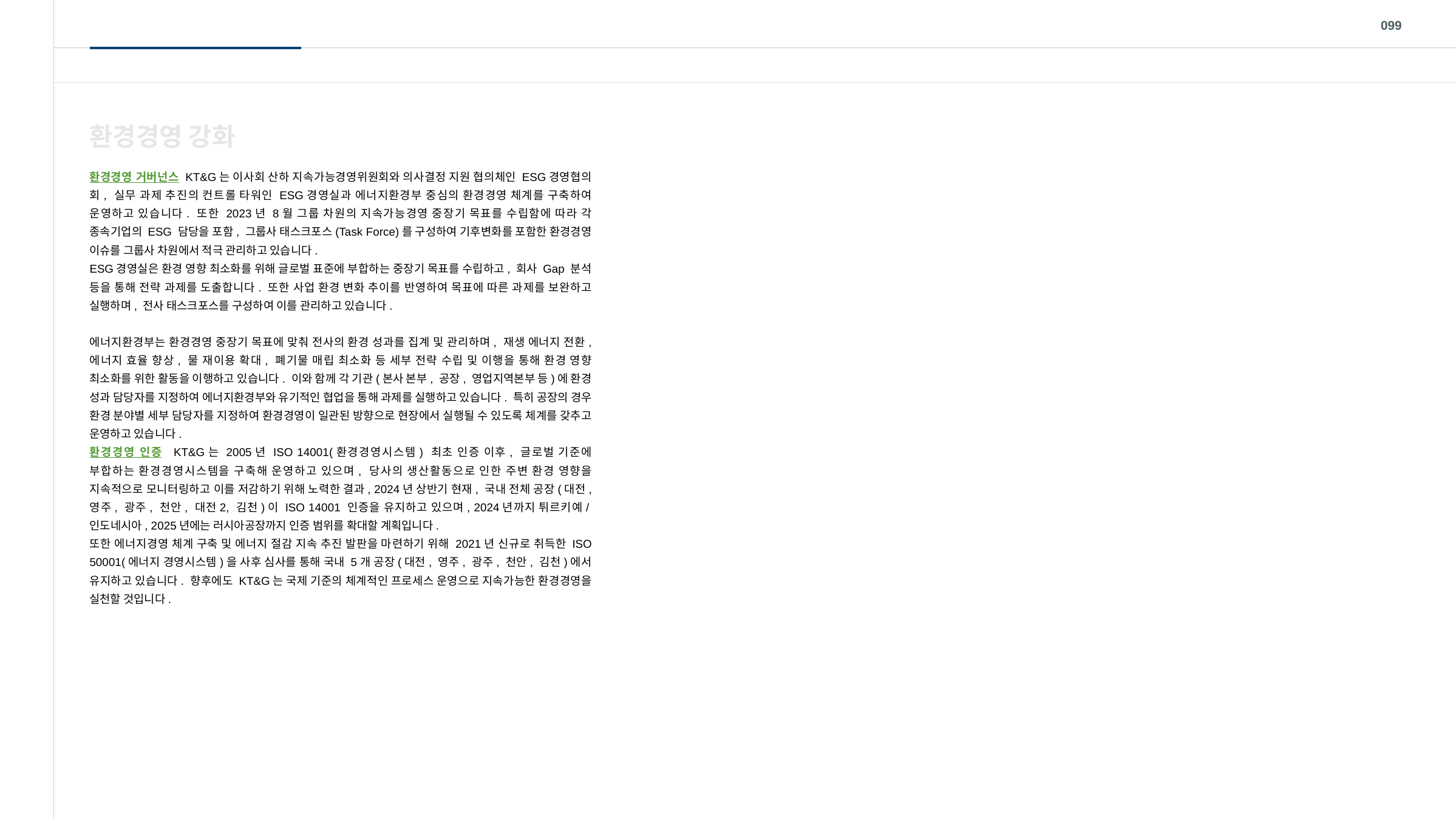

099
환경경영 강화
환경경영 거버넌스 KT&G는 이사회 산하 지속가능경영위원회와 의사결정 지원 협의체인 ESG경영협의회, 실무 과제 추진의 컨트롤 타워인 ESG경영실과 에너지환경부 중심의 환경경영 체계를 구축하여 운영하고 있습니다. 또한 2023년 8월 그룹 차원의 지속가능경영 중장기 목표를 수립함에 따라 각 종속기업의 ESG 담당을 포함, 그룹사 태스크포스(Task Force)를 구성하여 기후변화를 포함한 환경경영 이슈를 그룹사 차원에서 적극 관리하고 있습니다.
ESG경영실은 환경 영향 최소화를 위해 글로벌 표준에 부합하는 중장기 목표를 수립하고, 회사 Gap 분석 등을 통해 전략 과제를 도출합니다. 또한 사업 환경 변화 추이를 반영하여 목표에 따른 과제를 보완하고 실행하며, 전사 태스크포스를 구성하여 이를 관리하고 있습니다.
에너지환경부는 환경경영 중장기 목표에 맞춰 전사의 환경 성과를 집계 및 관리하며, 재생 에너지 전환, 에너지 효율 향상, 물 재이용 확대, 폐기물 매립 최소화 등 세부 전략 수립 및 이행을 통해 환경 영향 최소화를 위한 활동을 이행하고 있습니다. 이와 함께 각 기관(본사 본부, 공장, 영업지역본부 등)에 환경 성과 담당자를 지정하여 에너지환경부와 유기적인 협업을 통해 과제를 실행하고 있습니다. 특히 공장의 경우 환경 분야별 세부 담당자를 지정하여 환경경영이 일관된 방향으로 현장에서 실행될 수 있도록 체계를 갖추고 운영하고 있습니다.
환경경영 인증  KT&G는 2005년 ISO 14001(환경경영시스템) 최초 인증 이후, 글로벌 기준에 부합하는 환경경영시스템을 구축해 운영하고 있으며, 당사의 생산활동으로 인한 주변 환경 영향을 지속적으로 모니터링하고 이를 저감하기 위해 노력한 결과, 2024년 상반기 현재, 국내 전체 공장(대전, 영주, 광주, 천안, 대전2, 김천)이 ISO 14001 인증을 유지하고 있으며, 2024년까지 튀르키예/인도네시아, 2025년에는 러시아공장까지 인증 범위를 확대할 계획입니다.
또한 에너지경영 체계 구축 및 에너지 절감 지속 추진 발판을 마련하기 위해 2021년 신규로 취득한 ISO 50001(에너지 경영시스템)을 사후 심사를 통해 국내 5개 공장(대전, 영주, 광주, 천안, 김천)에서 유지하고 있습니다. 향후에도 KT&G는 국제 기준의 체계적인 프로세스 운영으로 지속가능한 환경경영을 실천할 것입니다.